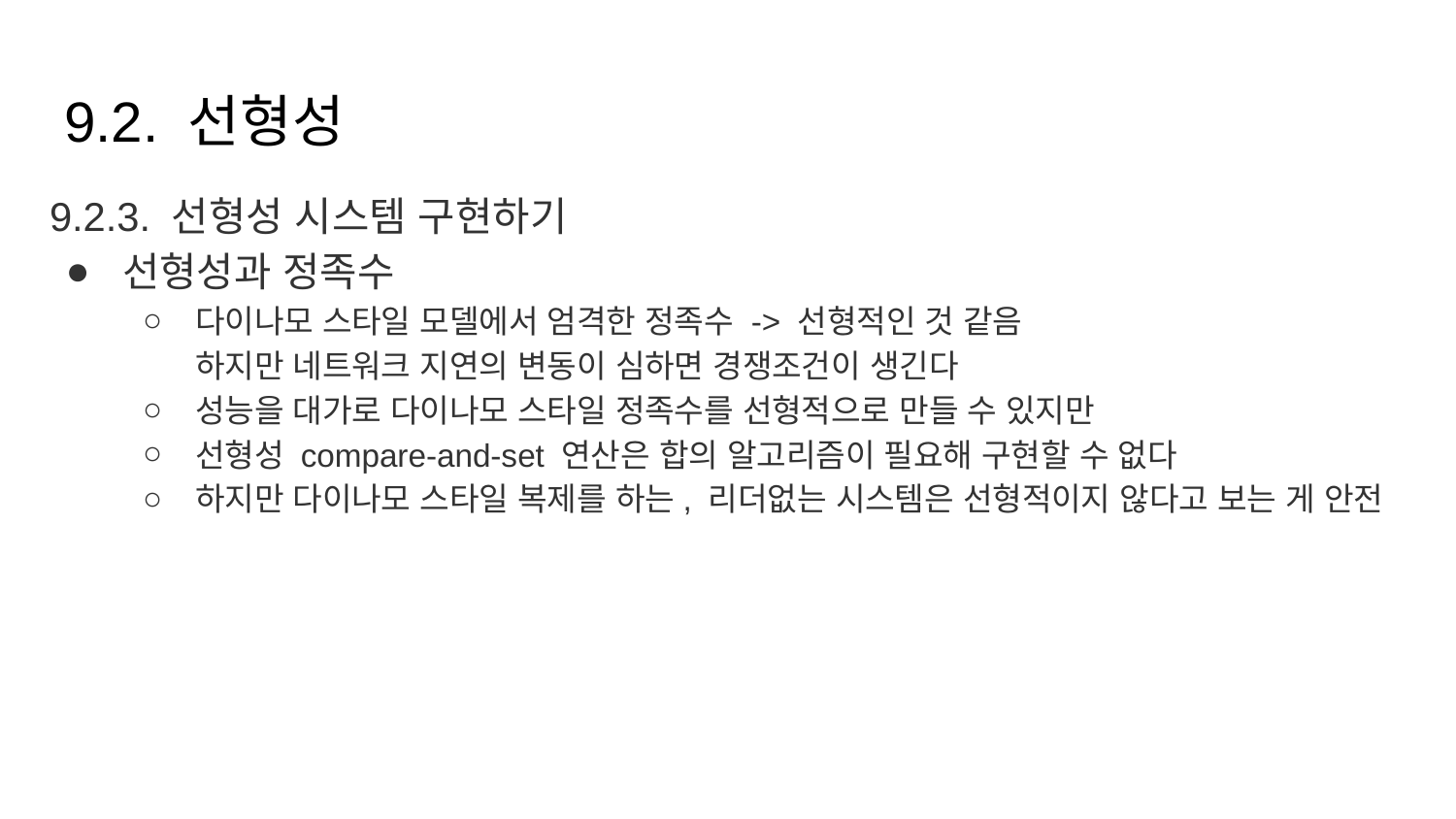

# 9.2. 선형성
9.2.3. 선형성 시스템 구현하기
선형성과 정족수
다이나모 스타일 모델에서 엄격한 정족수 -> 선형적인 것 같음
하지만 네트워크 지연의 변동이 심하면 경쟁조건이 생긴다
성능을 대가로 다이나모 스타일 정족수를 선형적으로 만들 수 있지만
선형성 compare-and-set 연산은 합의 알고리즘이 필요해 구현할 수 없다
하지만 다이나모 스타일 복제를 하는, 리더없는 시스템은 선형적이지 않다고 보는 게 안전